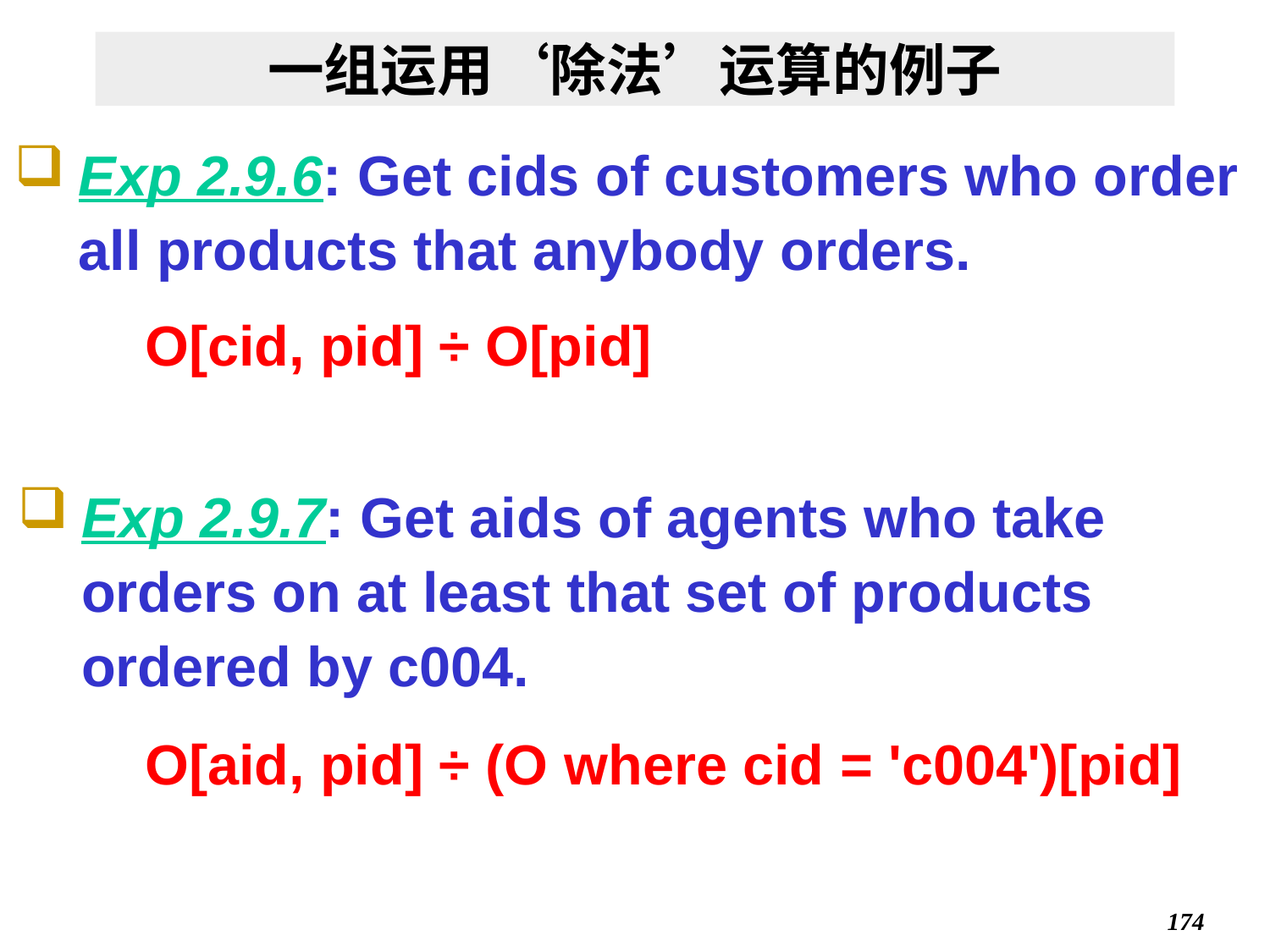

# 一组运用‘除法’运算的例子
Exp 2.9.6: Get cids of customers who order all products that anybody orders.
O[cid, pid] ÷ O[pid]
Exp 2.9.7: Get aids of agents who take orders on at least that set of products ordered by c004.
O[aid, pid] ÷ (O where cid = 'c004')[pid]

174